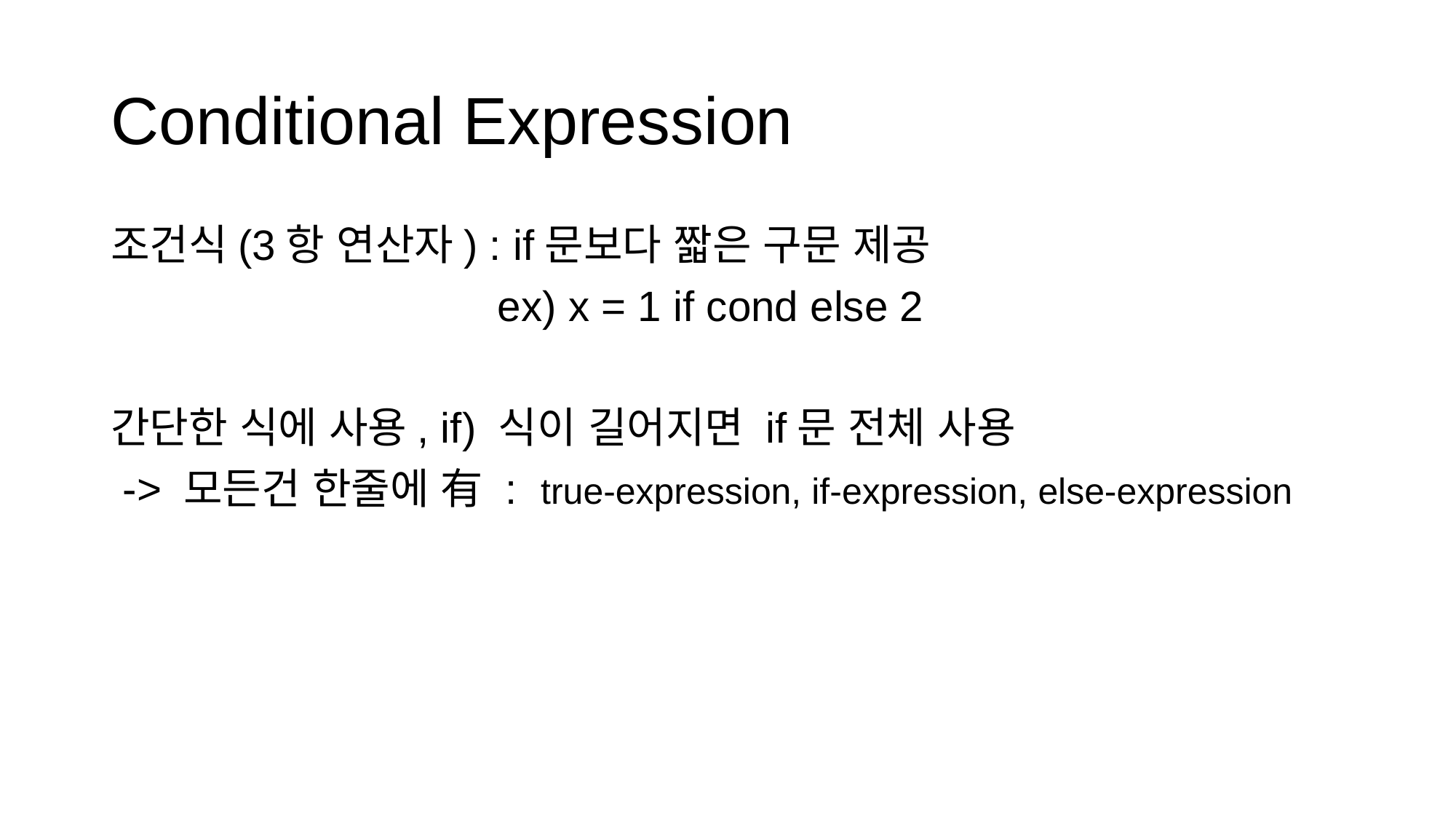

# Conditional Expression
조건식(3항 연산자) : if문보다 짧은 구문 제공
			     ex) x = 1 if cond else 2

간단한 식에 사용, if) 식이 길어지면 if문 전체 사용
 -> 모든건 한줄에 有 :  true-expression, if-expression, else-expression